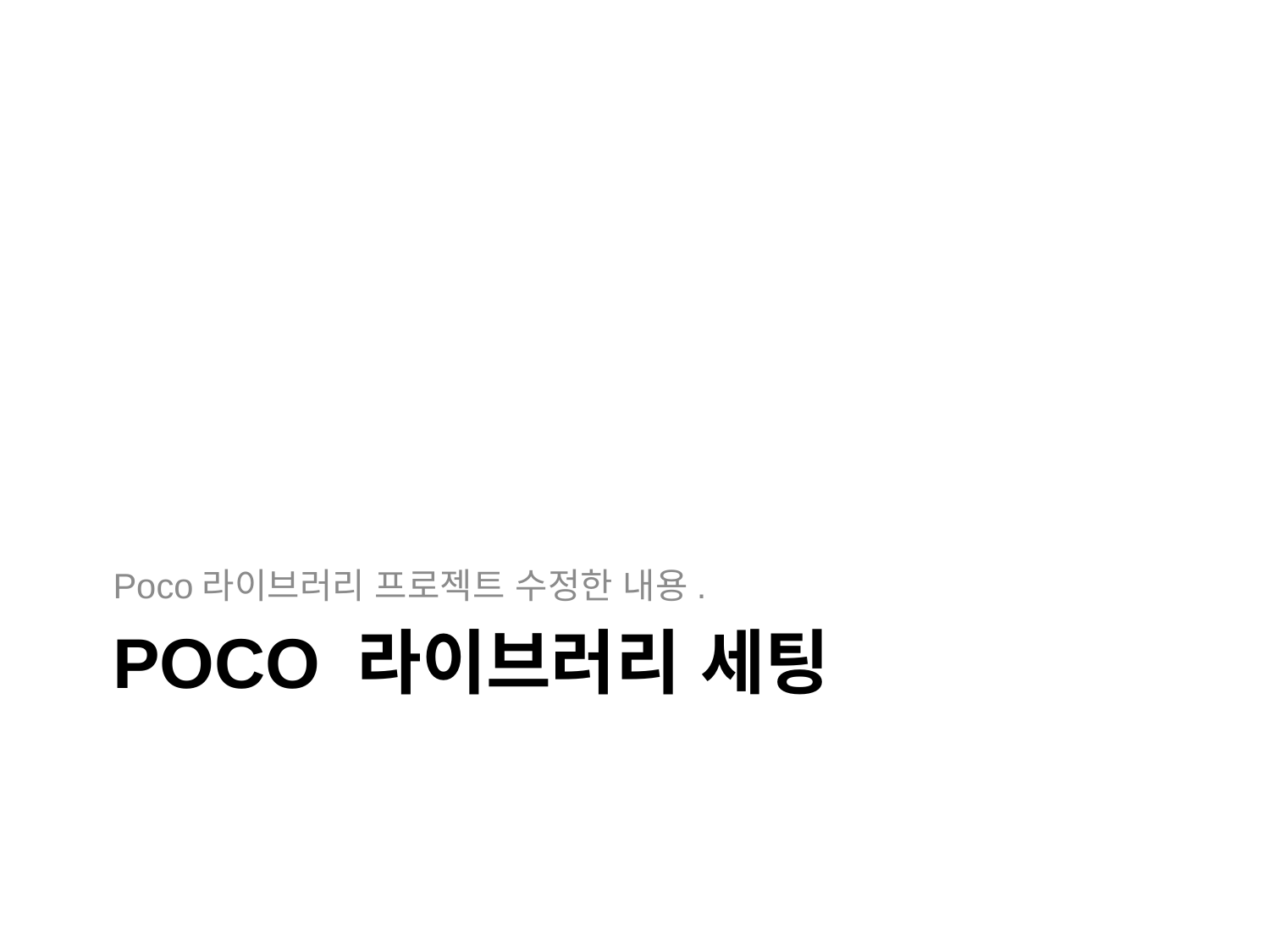

Poco라이브러리 프로젝트 수정한 내용.
# Poco 라이브러리 세팅